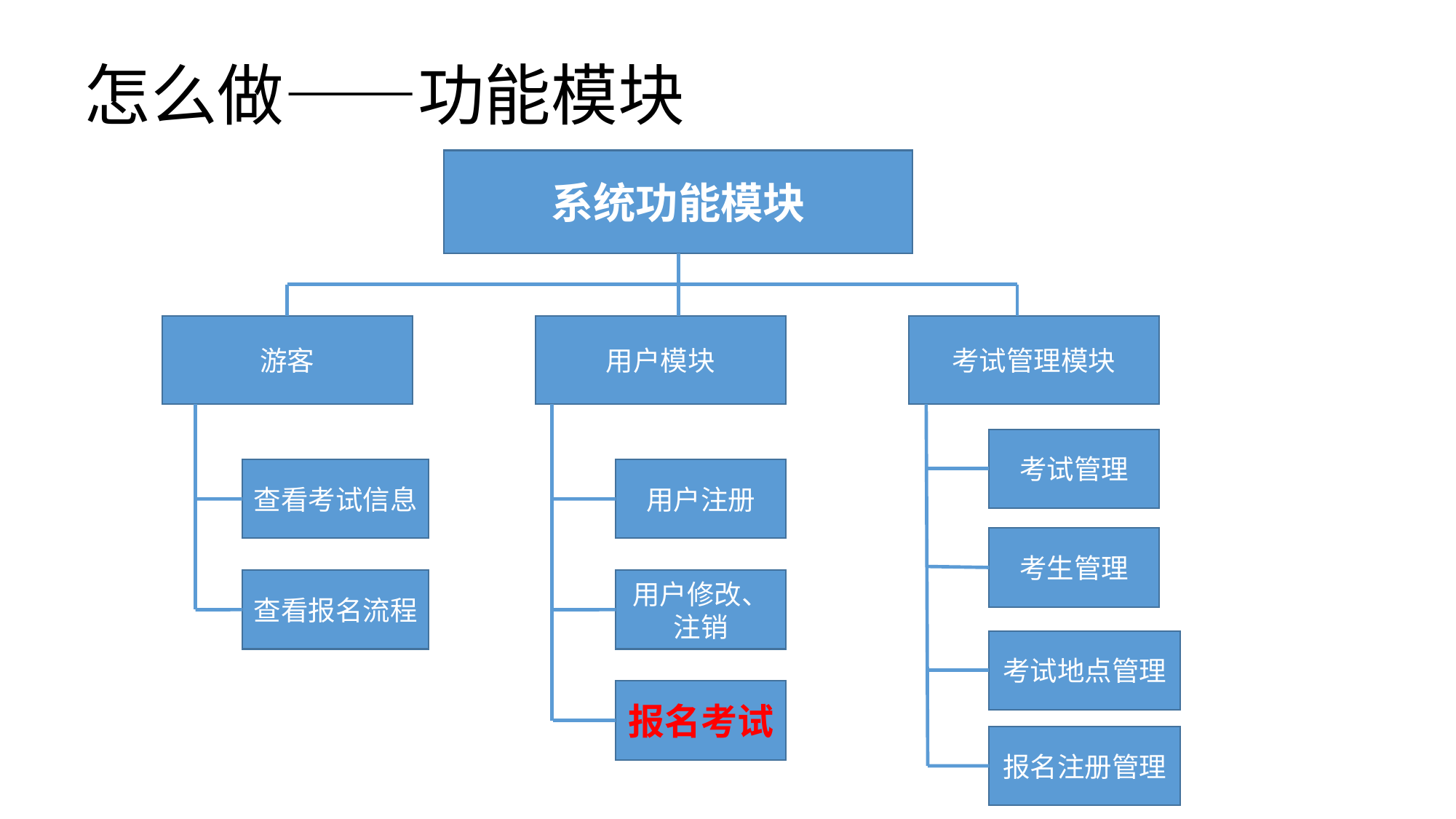

# 怎么做——功能模块
系统功能模块
游客
用户模块
考试管理模块
考试管理
查看考试信息
用户注册
考生管理
查看报名流程
用户修改、注销
考试地点管理
报名考试
报名注册管理